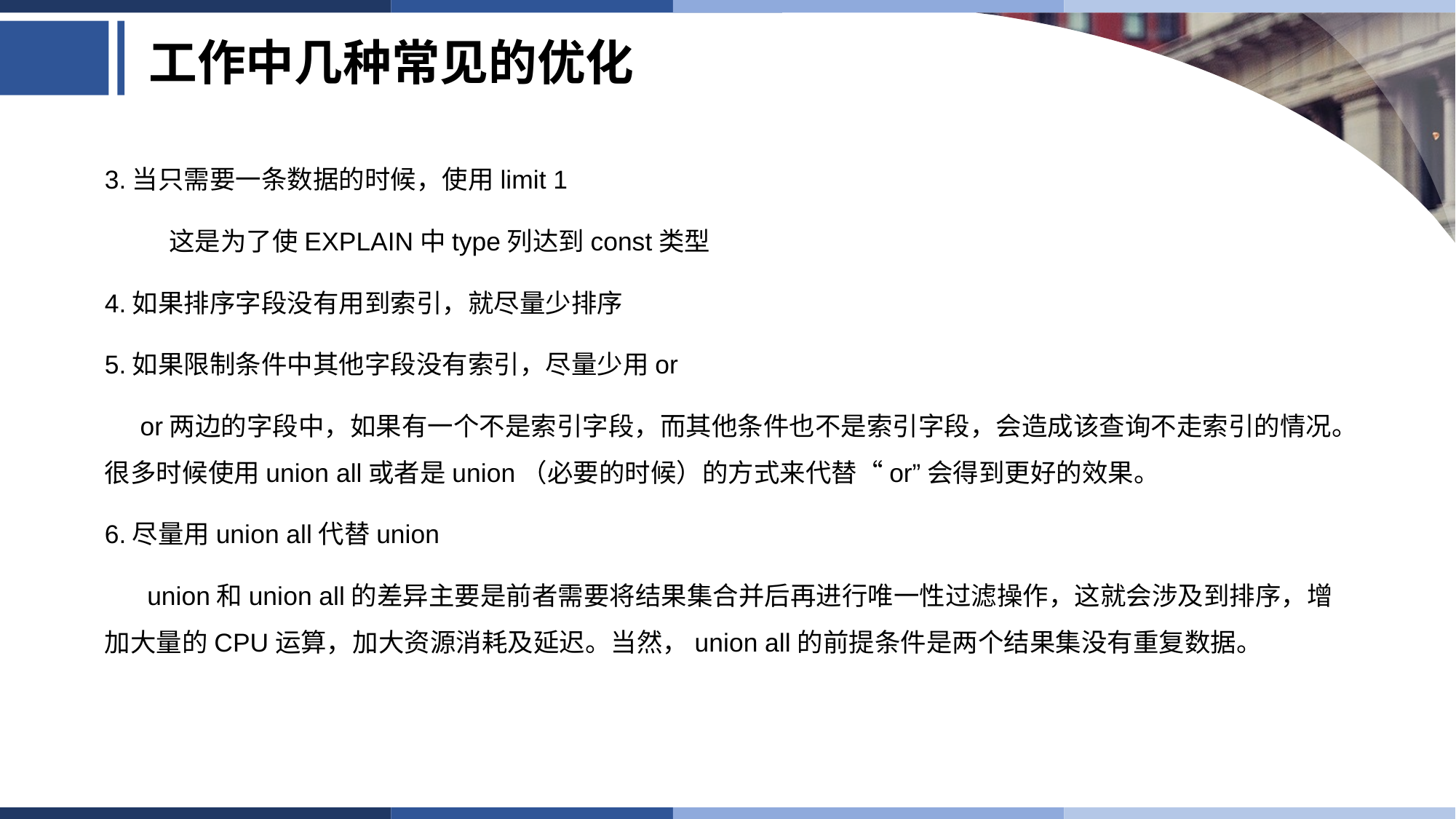

# 工作中几种常见的优化
3.当只需要一条数据的时候，使用limit 1
          这是为了使EXPLAIN中type列达到const类型
4.如果排序字段没有用到索引，就尽量少排序
5.如果限制条件中其他字段没有索引，尽量少用or
     or两边的字段中，如果有一个不是索引字段，而其他条件也不是索引字段，会造成该查询不走索引的情况。很多时候使用union all或者是union（必要的时候）的方式来代替“or”会得到更好的效果。
6.尽量用union all代替union
      union和union all的差异主要是前者需要将结果集合并后再进行唯一性过滤操作，这就会涉及到排序，增加大量的CPU运算，加大资源消耗及延迟。当然，union all的前提条件是两个结果集没有重复数据。